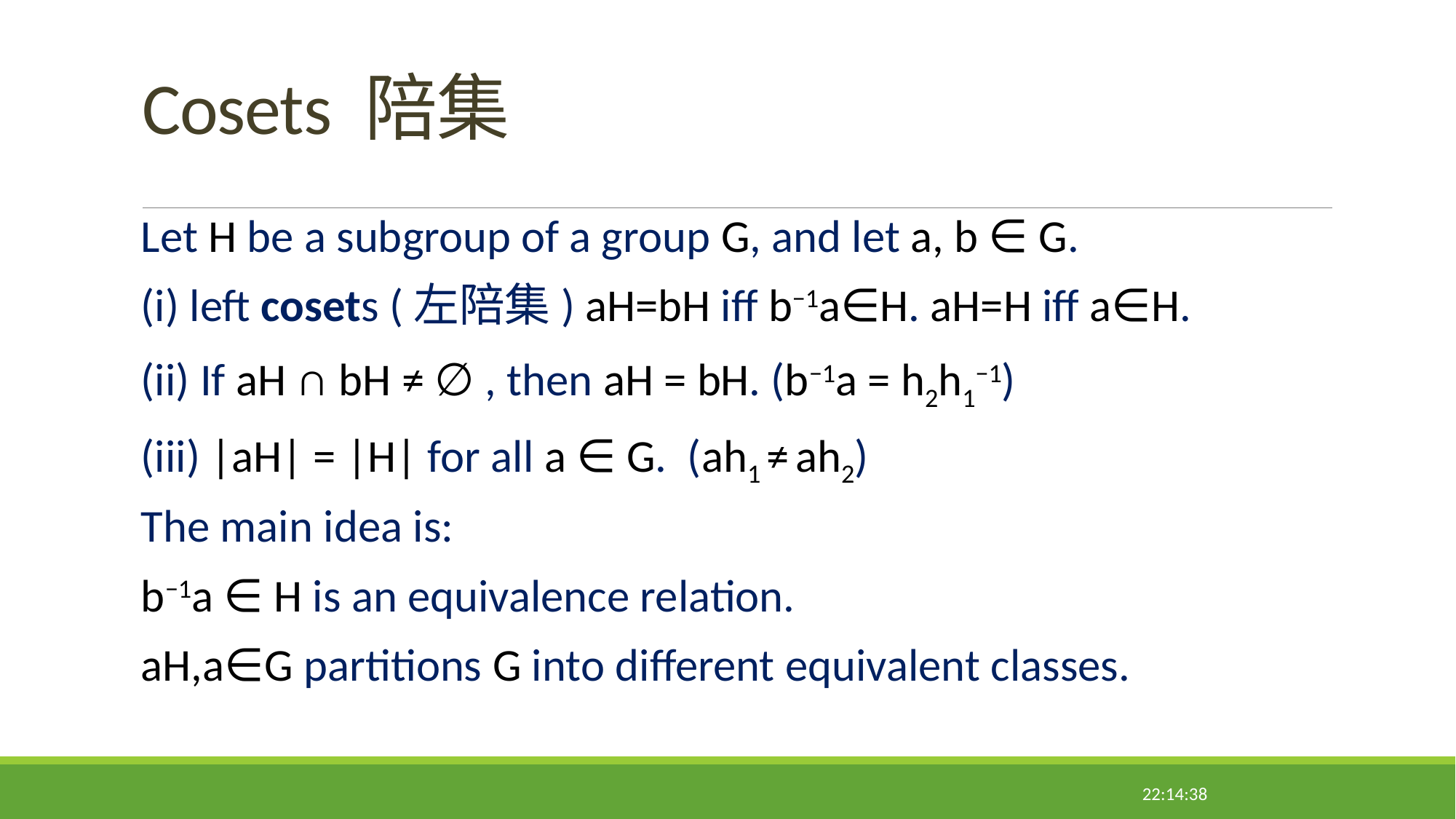

# Cosets 陪集
Let H be a subgroup of a group G, and let a, b ∈ G.
(i) left cosets (左陪集) aH=bH iff b−1a∈H. aH=H iff a∈H.
(ii) If aH ∩ bH ≠ ∅ , then aH = bH. (b−1a = h2h1−1)
(iii) |aH| = |H| for all a ∈ G.  (ah1 ≠ ah2)
The main idea is:
b−1a ∈ H is an equivalence relation.
aH,a∈G partitions G into different equivalent classes.
22:14:38